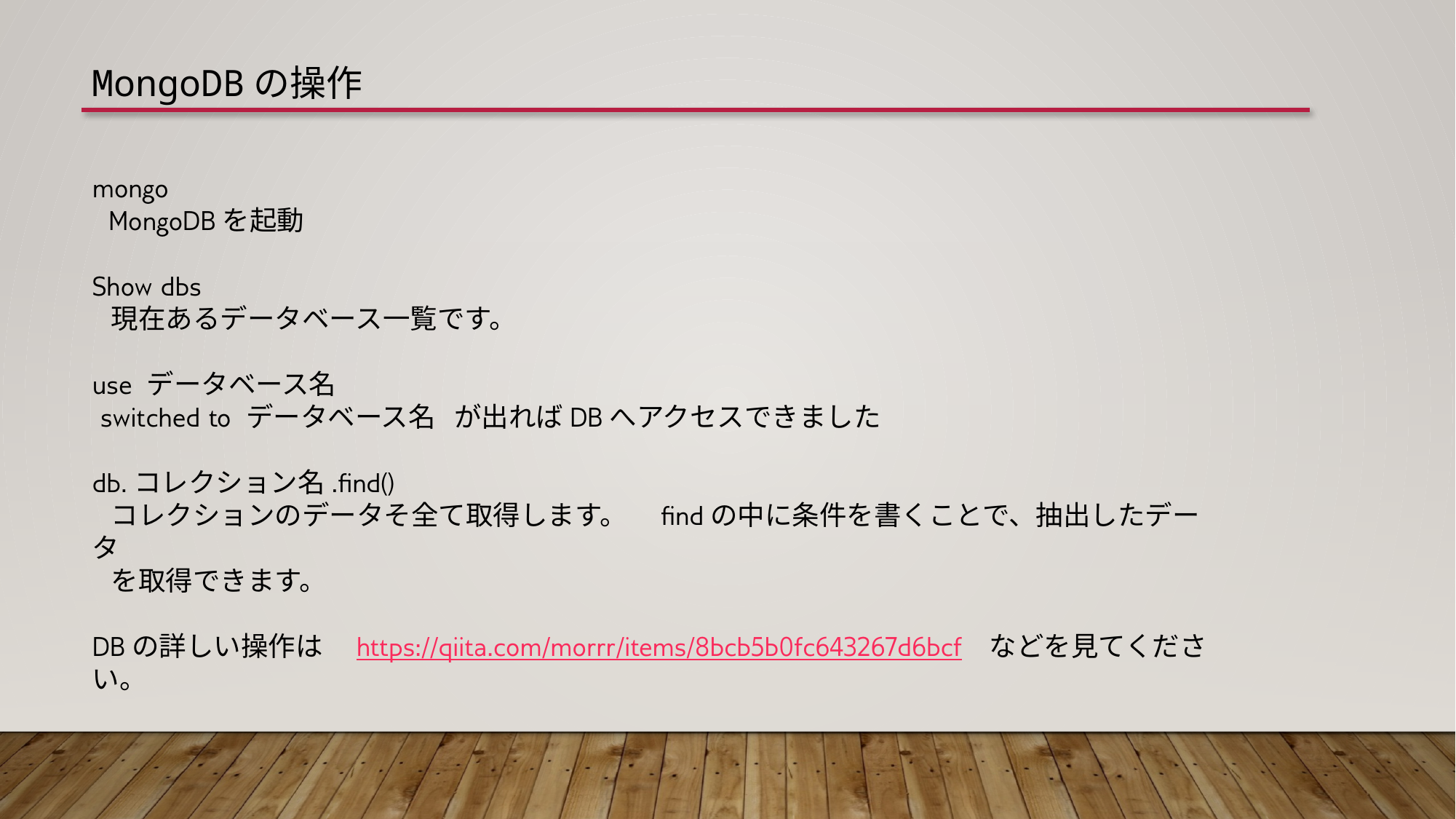

MongoDBの操作
mongo
  MongoDBを起動

Show dbs
  現在あるデータベース一覧です。

use データベース名
 switched to データベース名   が出ればDBへアクセスできました

db.コレクション名.find()
  コレクションのデータそ全て取得します。　findの中に条件を書くことで、抽出したデータ
  を取得できます。

DBの詳しい操作は　https://qiita.com/morrr/items/8bcb5b0fc643267d6bcf　などを見てください。